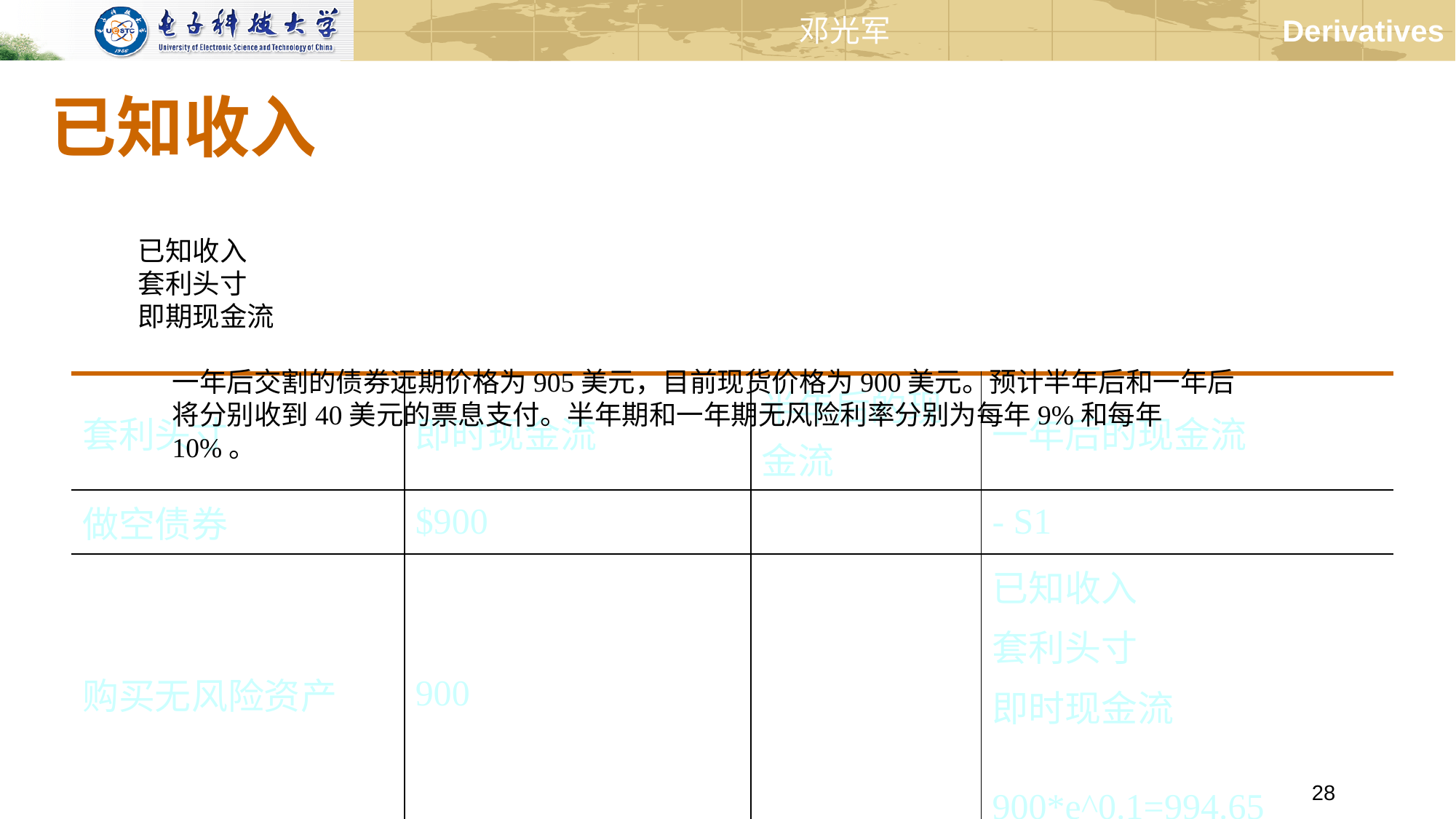

# 已知收入
已知收入
套利头寸
即期现金流

一年后交割的债券远期价格为905美元，目前现货价格为900美元。预计半年后和一年后将分别收到40美元的票息支付。半年期和一年期无风险利率分别为每年9%和每年10%。
| 套利头寸 | 即时现金流 | 半年后的现金流 | 一年后的现金流 |
| --- | --- | --- | --- |
| 做空债券 | $900 |  | - S1 |
| 购买无风险资产 | 900 |  | 已知收入 套利头寸 即时现金流 900\*e^0.1=994.65 |
| 购买远期合约 | 已知收入 套利头寸 即时现金流 |  | S1-$905 |
| 已知收入 套利头寸 即时现金流 文本翻译： coupon支付 |  | $40 | $40 + $42.26 |
| 净现金流量 | 已知收入 套利头寸 即时现金流 |  | $7.39 |